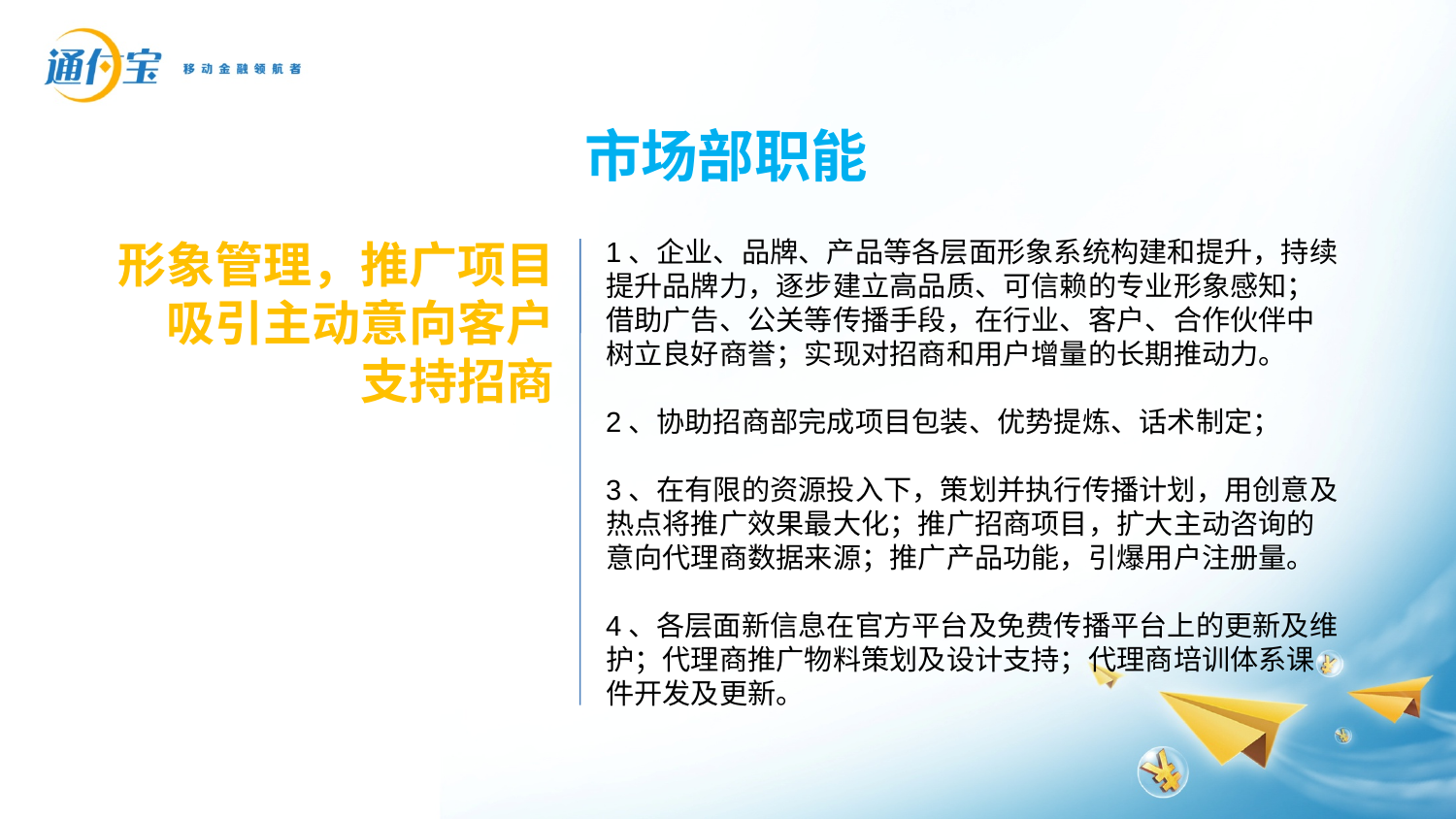

市场部职能
形象管理，推广项目吸引主动意向客户
支持招商
1、企业、品牌、产品等各层面形象系统构建和提升，持续提升品牌力，逐步建立高品质、可信赖的专业形象感知；借助广告、公关等传播手段，在行业、客户、合作伙伴中树立良好商誉；实现对招商和用户增量的长期推动力。

2、协助招商部完成项目包装、优势提炼、话术制定；

3、在有限的资源投入下，策划并执行传播计划，用创意及热点将推广效果最大化；推广招商项目，扩大主动咨询的意向代理商数据来源；推广产品功能，引爆用户注册量。

4、各层面新信息在官方平台及免费传播平台上的更新及维护；代理商推广物料策划及设计支持；代理商培训体系课件开发及更新。